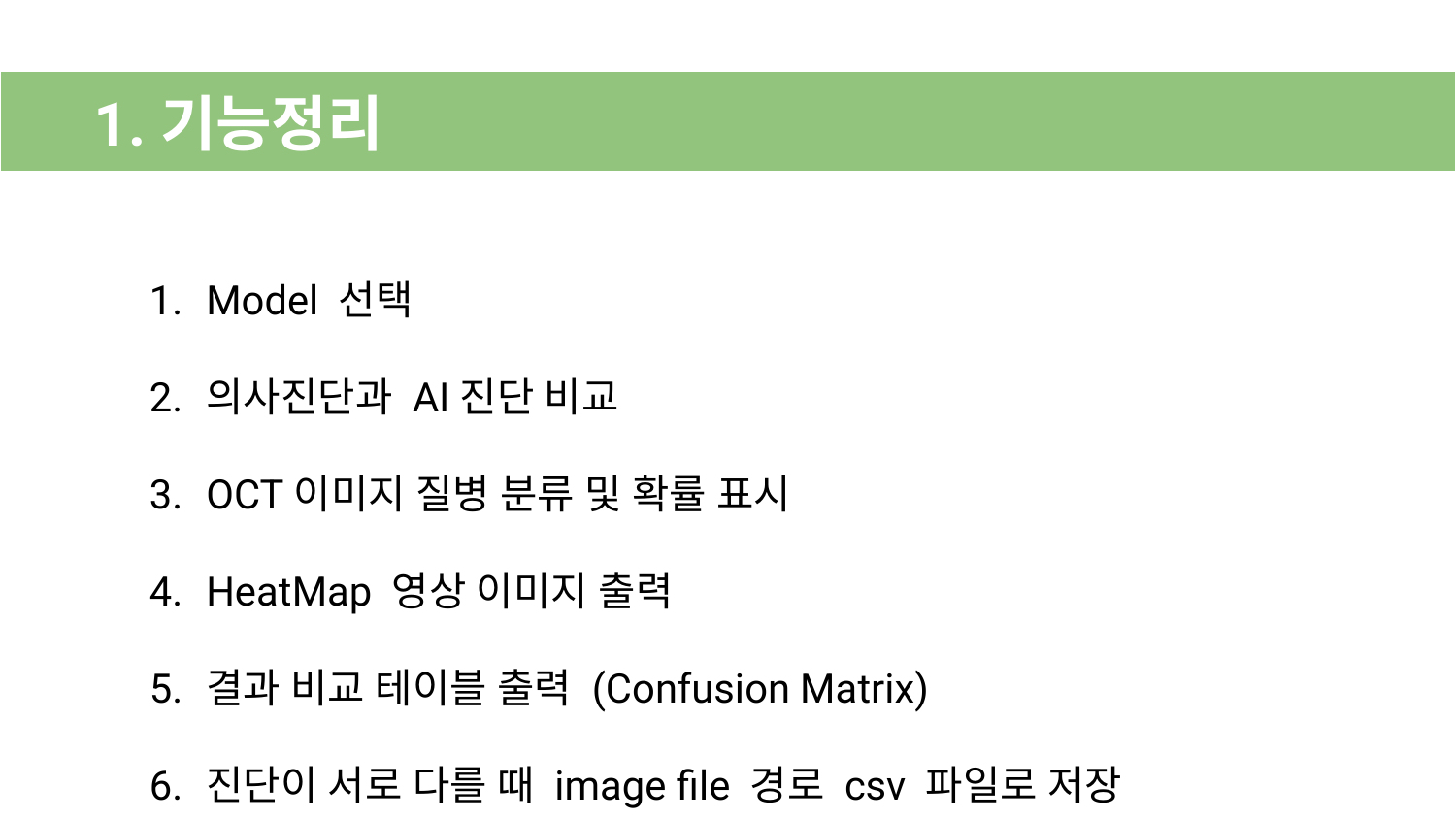

# 기능정리
Model 선택
의사진단과 AI진단 비교
OCT이미지 질병 분류 및 확률 표시
HeatMap 영상 이미지 출력
결과 비교 테이블 출력 (Confusion Matrix)
진단이 서로 다를 때 image file 경로 csv 파일로 저장